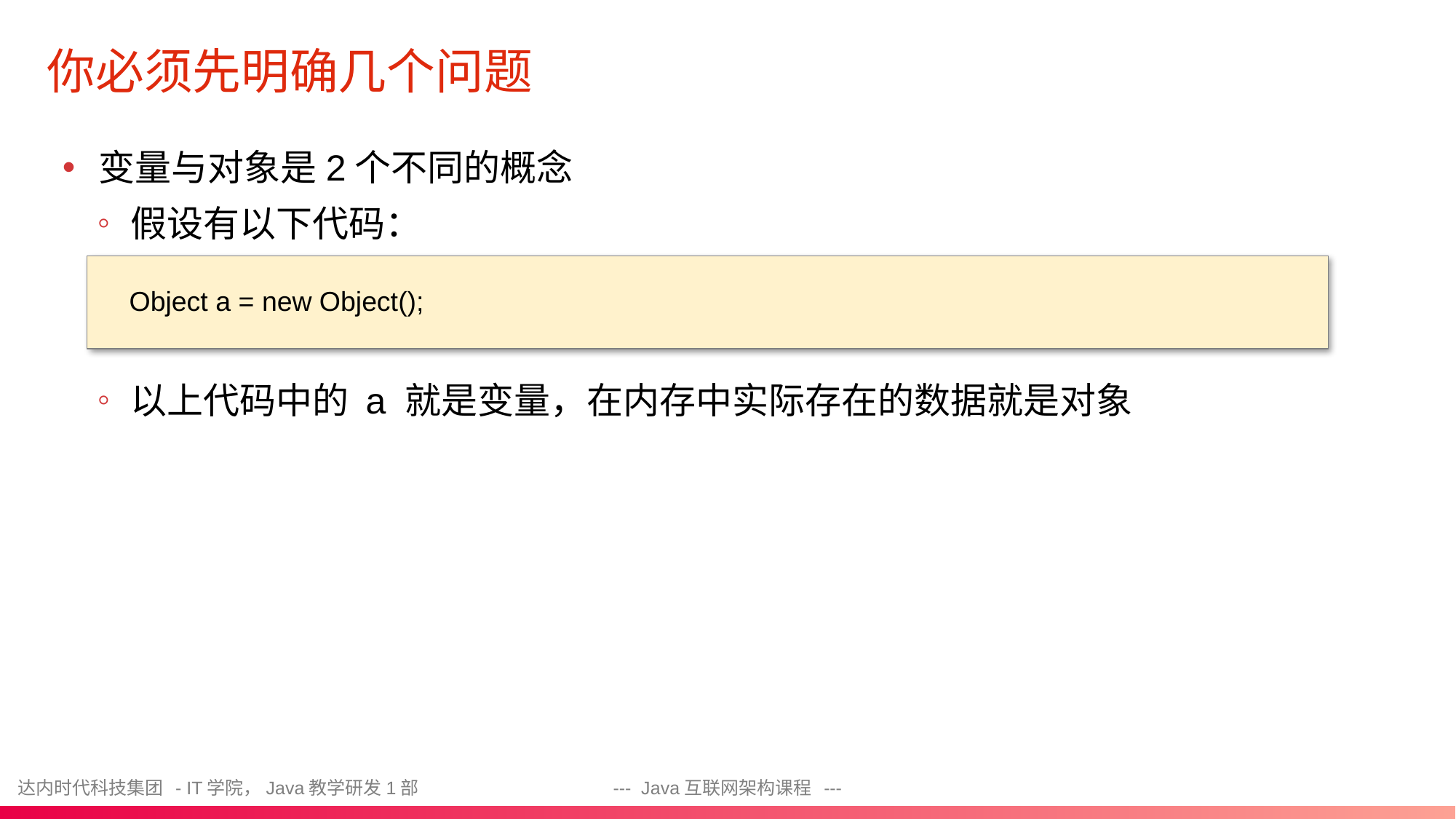

# 你必须先明确几个问题
变量与对象是2个不同的概念
假设有以下代码：

以上代码中的 a 就是变量，在内存中实际存在的数据就是对象

Object a = new Object();